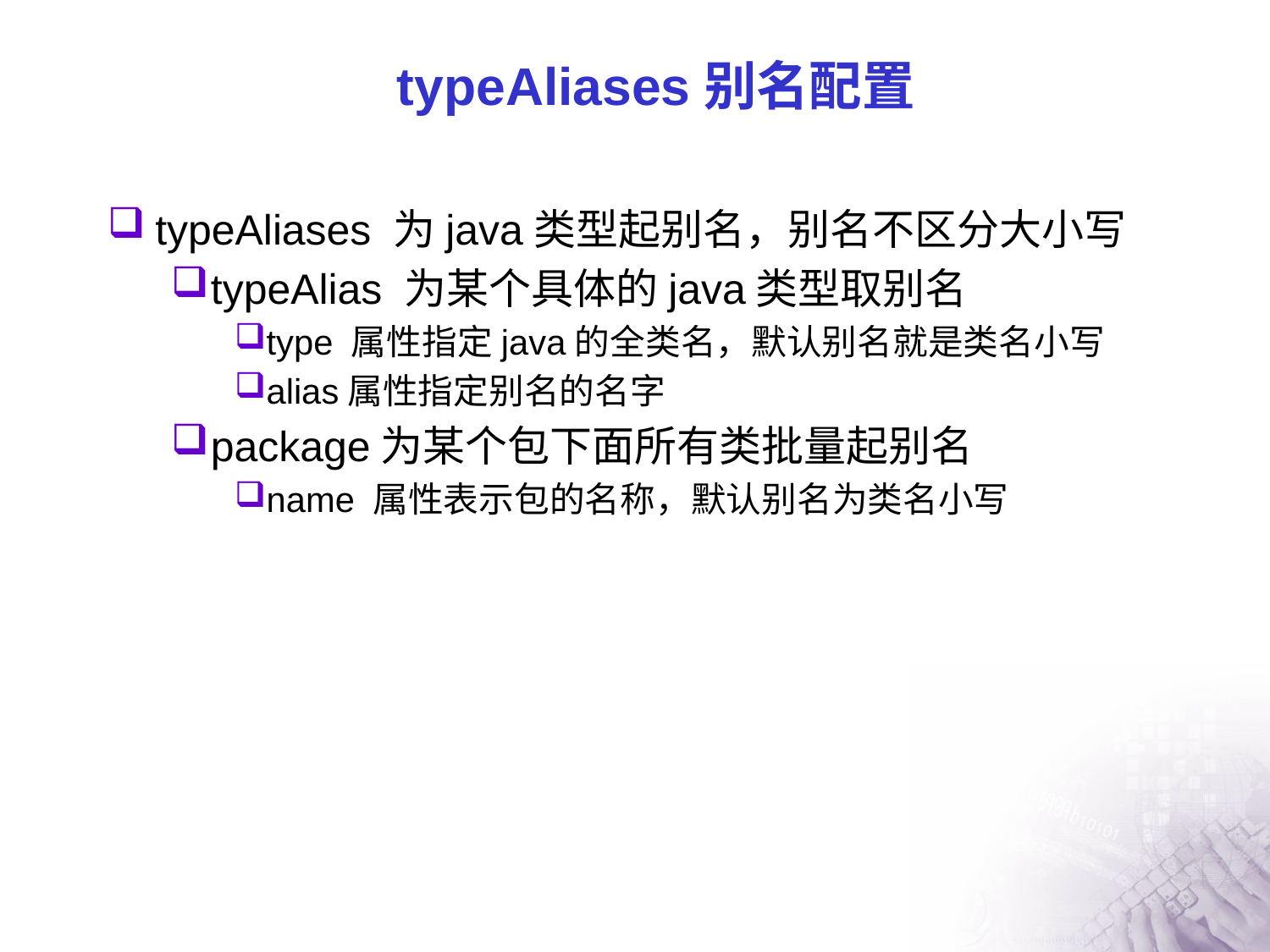

# typeAliases别名配置
typeAliases 为java类型起别名，别名不区分大小写
typeAlias 为某个具体的java类型取别名
type 属性指定java的全类名，默认别名就是类名小写
alias属性指定别名的名字
package为某个包下面所有类批量起别名
name 属性表示包的名称，默认别名为类名小写